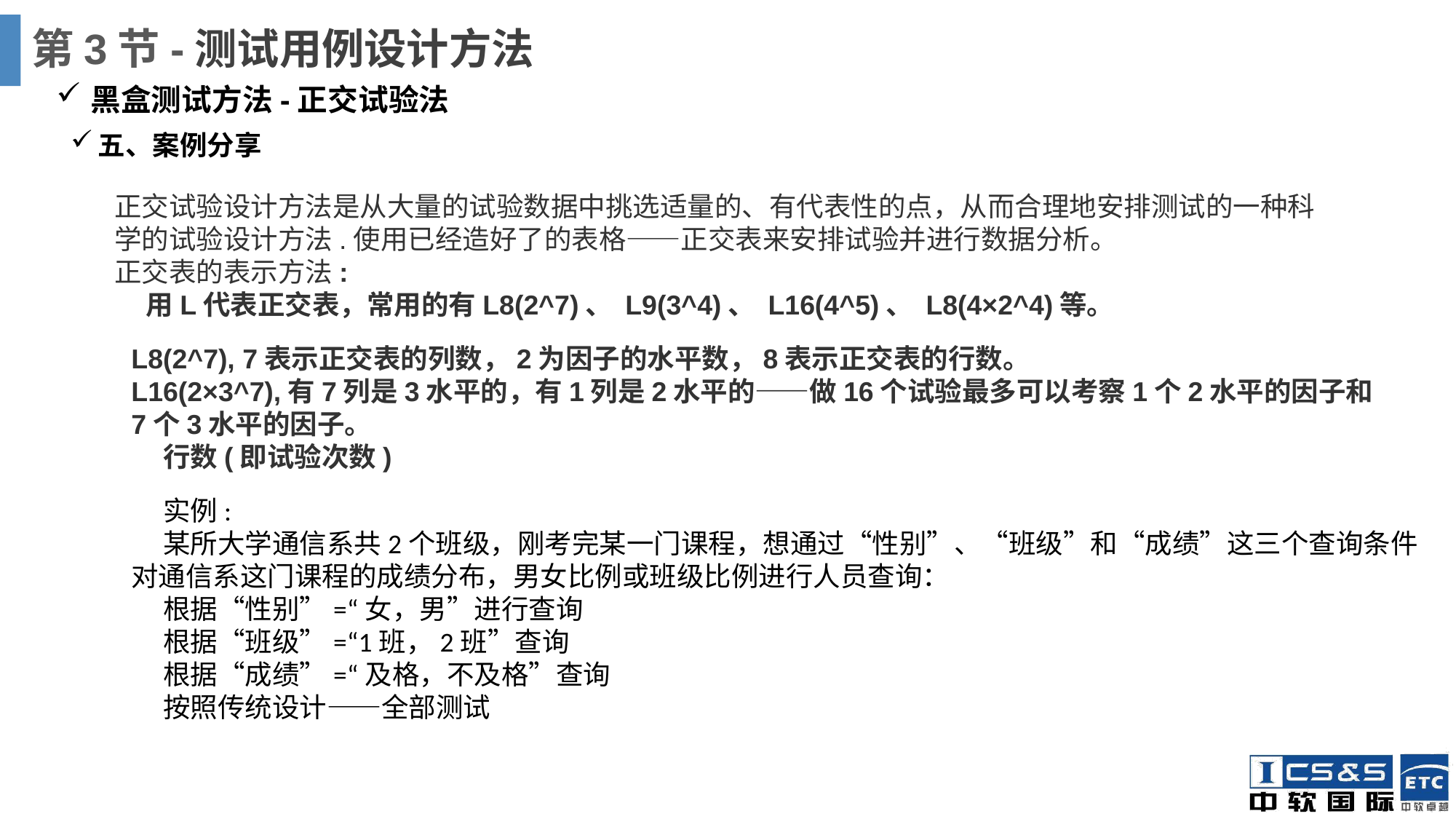

# 第3节-测试用例设计方法
黑盒测试方法-正交试验法
五、案例分享
正交试验设计方法是从大量的试验数据中挑选适量的、有代表性的点，从而合理地安排测试的一种科学的试验设计方法.使用已经造好了的表格——正交表来安排试验并进行数据分析。正交表的表示方法:用L代表正交表，常用的有L8(2^7)、 L9(3^4)、 L16(4^5)、 L8(4×2^4)等。
L8(2^7), 7表示正交表的列数，2为因子的水平数，8表示正交表的行数。L16(2×3^7),有7列是3水平的，有1列是2水平的——做16个试验最多可以考察1个2水平的因子和7个3水平的因子。行数(即试验次数)
实例:
某所大学通信系共2个班级，刚考完某一门课程，想通过“性别”、“班级”和“成绩”这三个查询条件对通信系这门课程的成绩分布，男女比例或班级比例进行人员查询：
根据“性别”=“女，男”进行查询
根据“班级”=“1班，2班”查询
根据“成绩”=“及格，不及格”查询
按照传统设计——全部测试